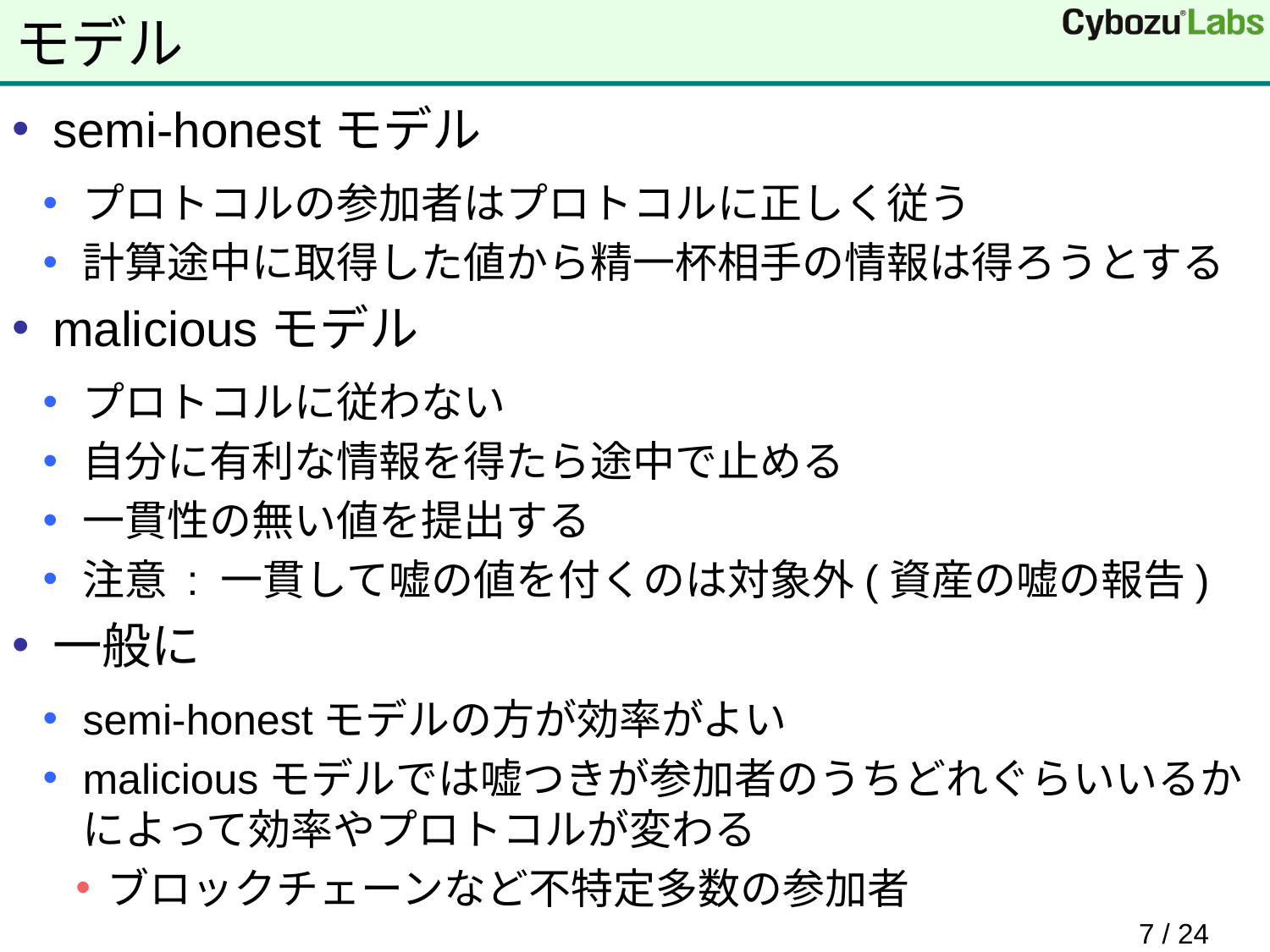

# モデル
semi-honestモデル
プロトコルの参加者はプロトコルに正しく従う
計算途中に取得した値から精一杯相手の情報は得ろうとする
maliciousモデル
プロトコルに従わない
自分に有利な情報を得たら途中で止める
一貫性の無い値を提出する
注意 : 一貫して嘘の値を付くのは対象外(資産の嘘の報告)
一般に
semi-honestモデルの方が効率がよい
maliciousモデルでは嘘つきが参加者のうちどれぐらいいるか
によって効率やプロトコルが変わる
ブロックチェーンなど不特定多数の参加者
    7 / 24